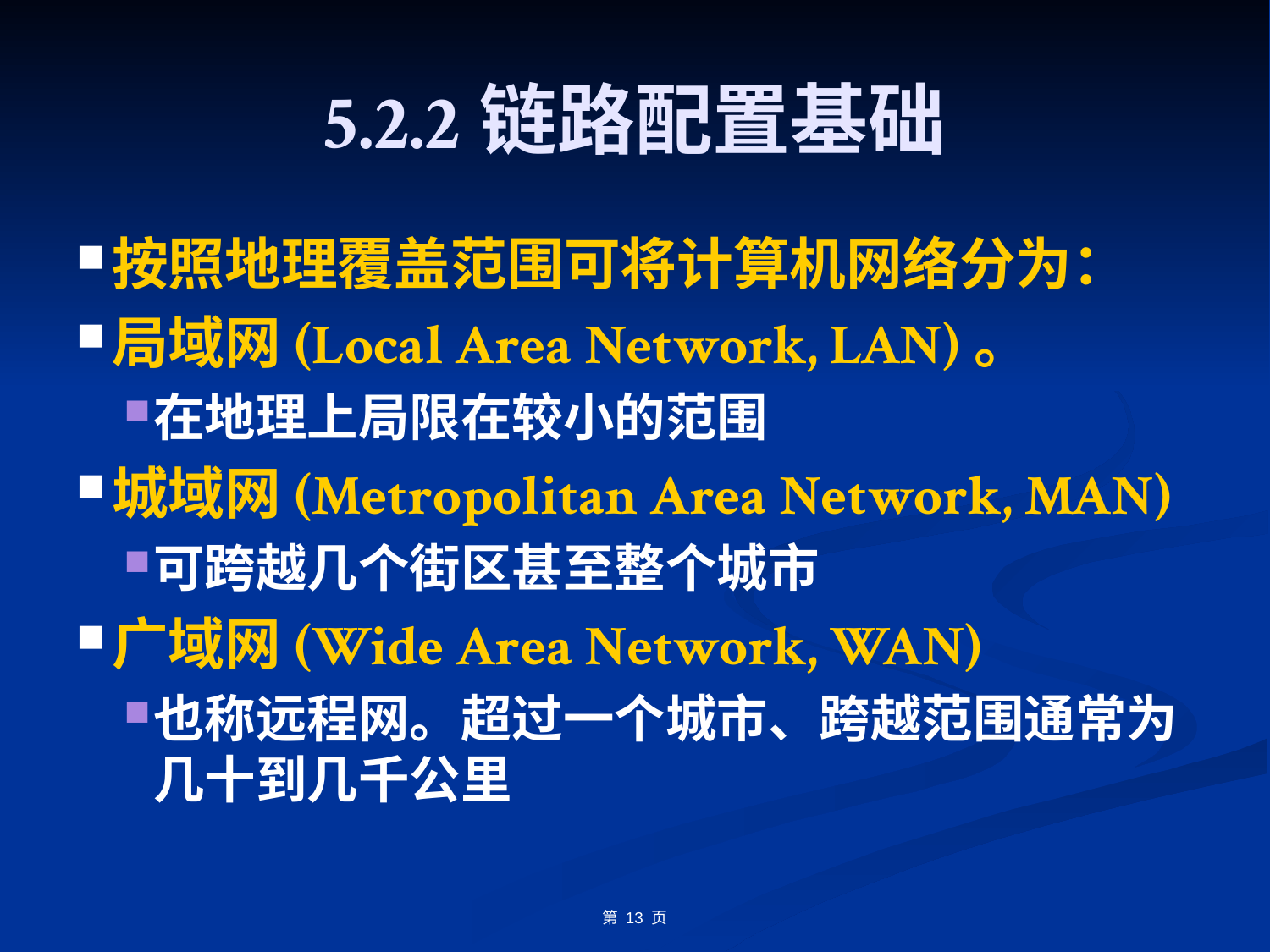

# 5.2.2链路配置基础
按照地理覆盖范围可将计算机网络分为：
局域网(Local Area Network, LAN)。
在地理上局限在较小的范围
城域网(Metropolitan Area Network, MAN)
可跨越几个街区甚至整个城市
广域网(Wide Area Network, WAN)
也称远程网。超过一个城市、跨越范围通常为几十到几千公里
第 13 页